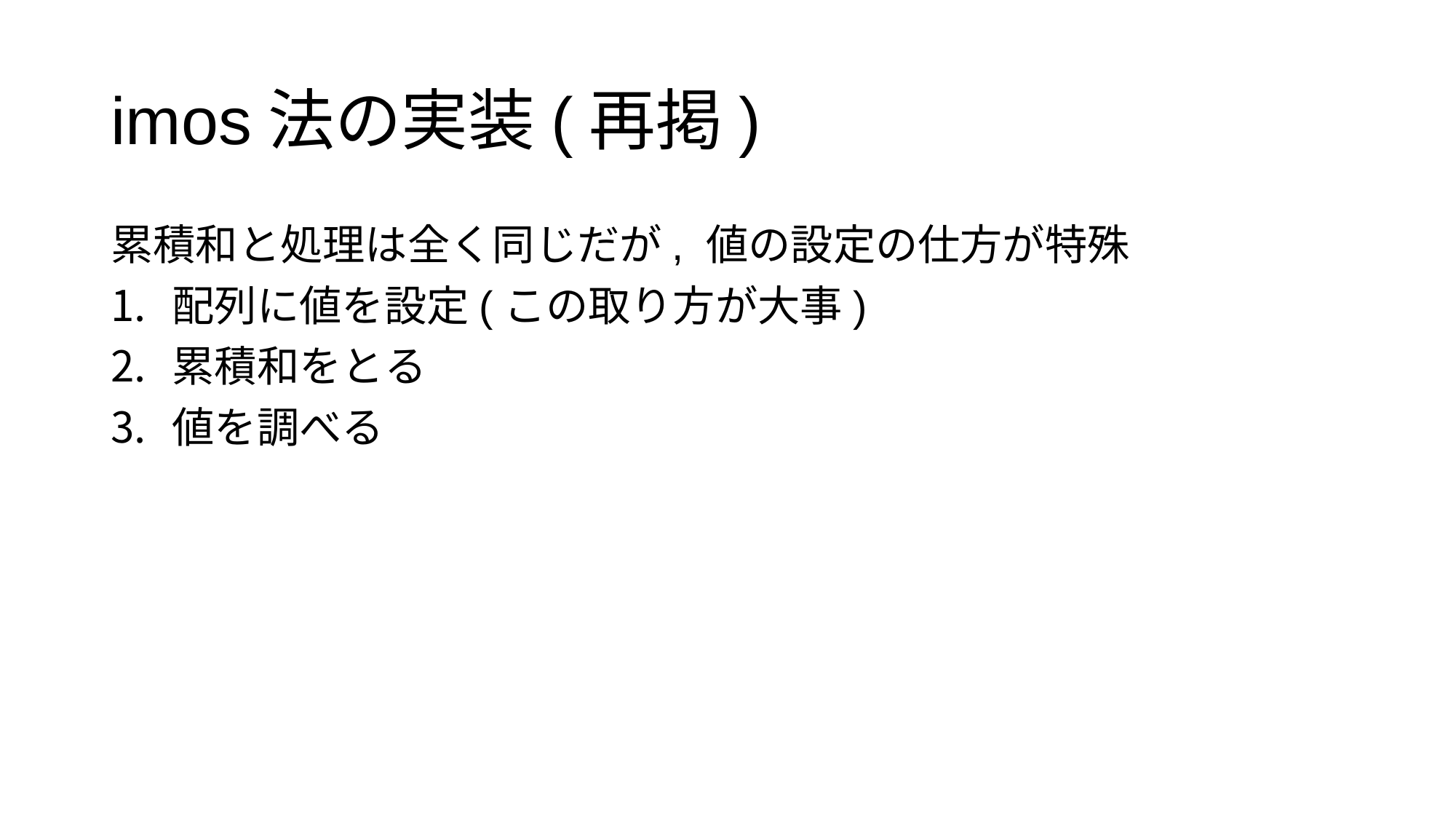

# imos法の実装(再掲)
累積和と処理は全く同じだが, 値の設定の仕方が特殊
配列に値を設定(この取り方が大事)
累積和をとる
値を調べる